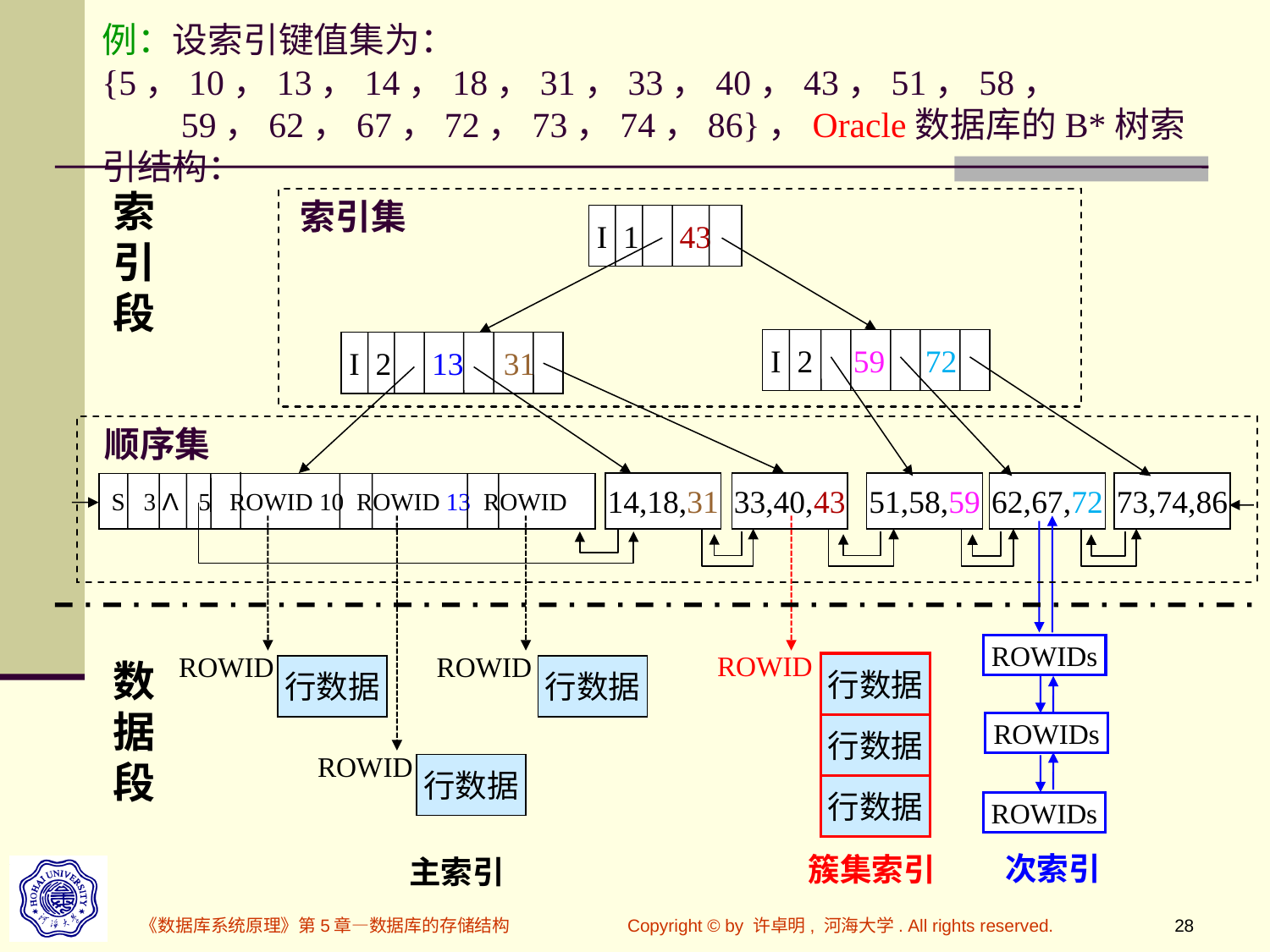

# 例：设索引键值集为：{5，10，13，14，18，31，33，40，43，51，58， 59，62，67，72，73，74，86}，Oracle数据库的B*树索引结构：
索引集
索引段

 I  1     43

 I  2     59     72

 I  2     13     31

顺序集

  S   3 Λ   5   ROWID 10  ROWID 13  ROWID
14,18,31
33,40,43
51,58,59
62,67,72
73,74,86

ROWID
ROWIDs
ROWID
行数据
ROWID
行数据
数据段
行数据

ROWIDs
行数据
ROWID
行数据

行数据
ROWIDs
簇集索引
主索引
次索引
《数据库系统原理》第5章—数据库的存储结构
Copyright © by 许卓明, 河海大学. All rights reserved.
28